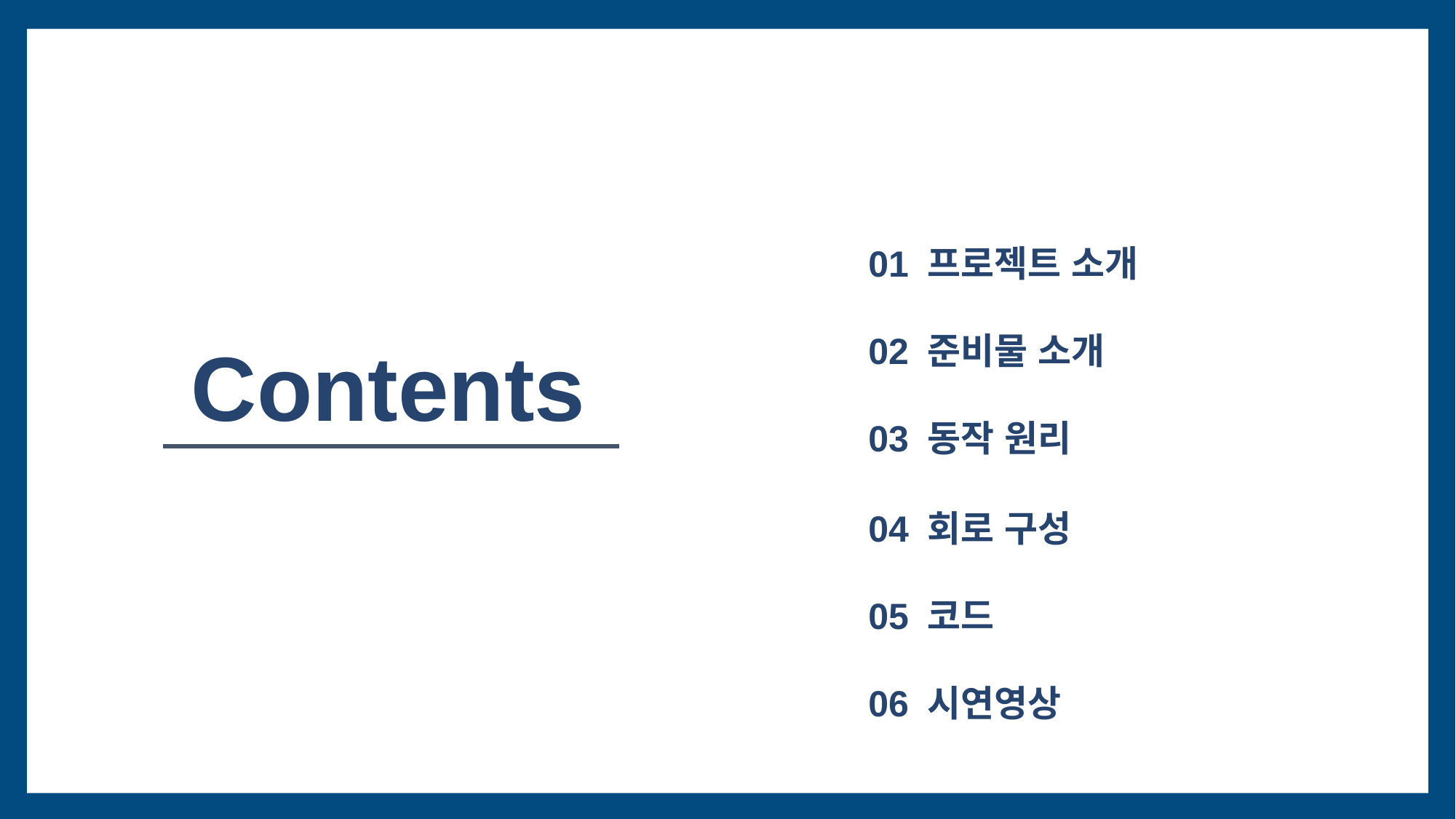

01 프로젝트 소개
02 준비물 소개
03 동작 원리

Contents
04 회로 구성
05 코드
06 시연영상